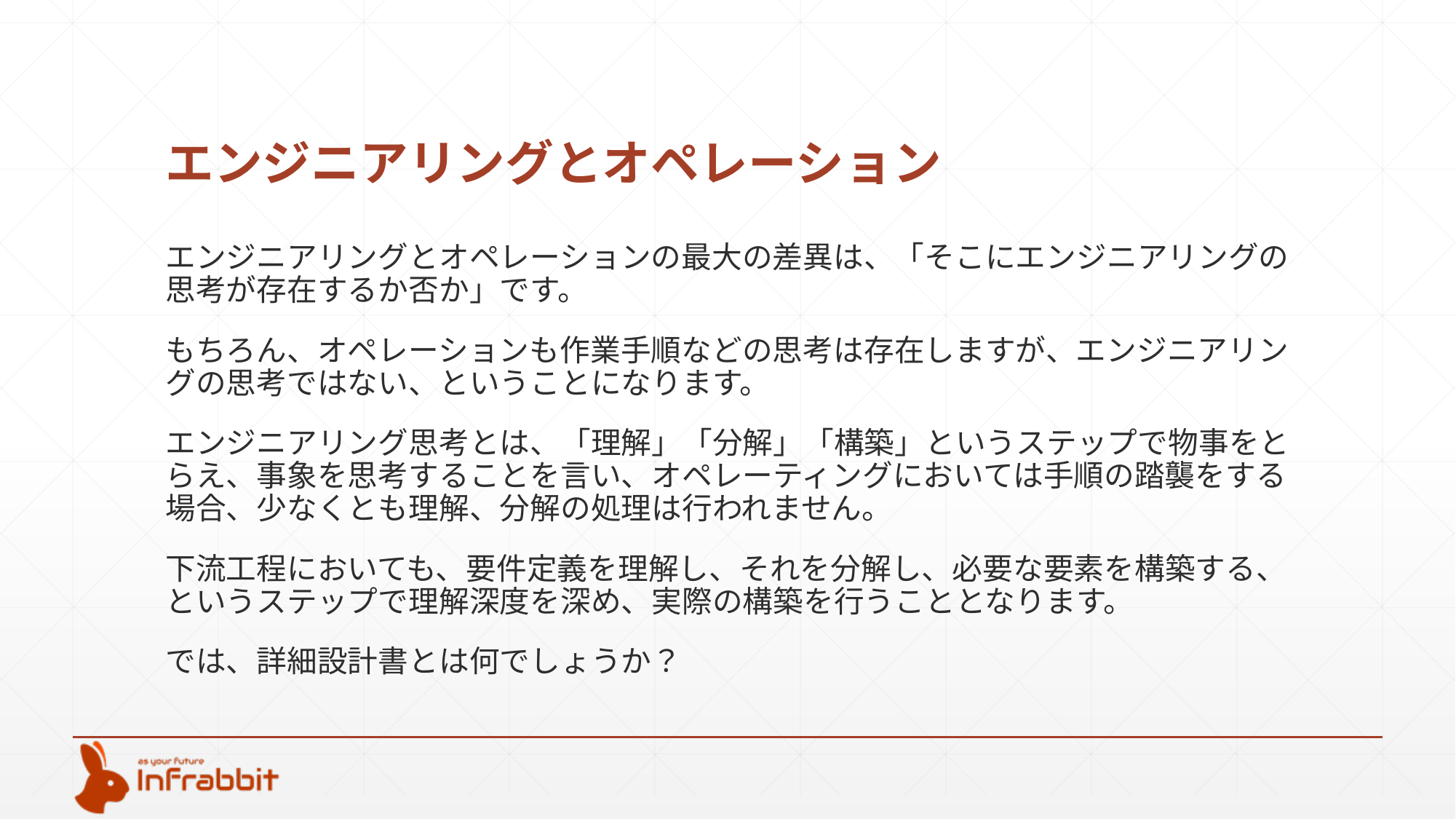

# エンジニアリングとオペレーション
エンジニアリングとオペレーションの最大の差異は、「そこにエンジニアリングの思考が存在するか否か」です。
もちろん、オペレーションも作業手順などの思考は存在しますが、エンジニアリングの思考ではない、ということになります。
エンジニアリング思考とは、「理解」「分解」「構築」というステップで物事をとらえ、事象を思考することを言い、オペレーティングにおいては手順の踏襲をする場合、少なくとも理解、分解の処理は行われません。
下流工程においても、要件定義を理解し、それを分解し、必要な要素を構築する、というステップで理解深度を深め、実際の構築を行うこととなります。
では、詳細設計書とは何でしょうか？